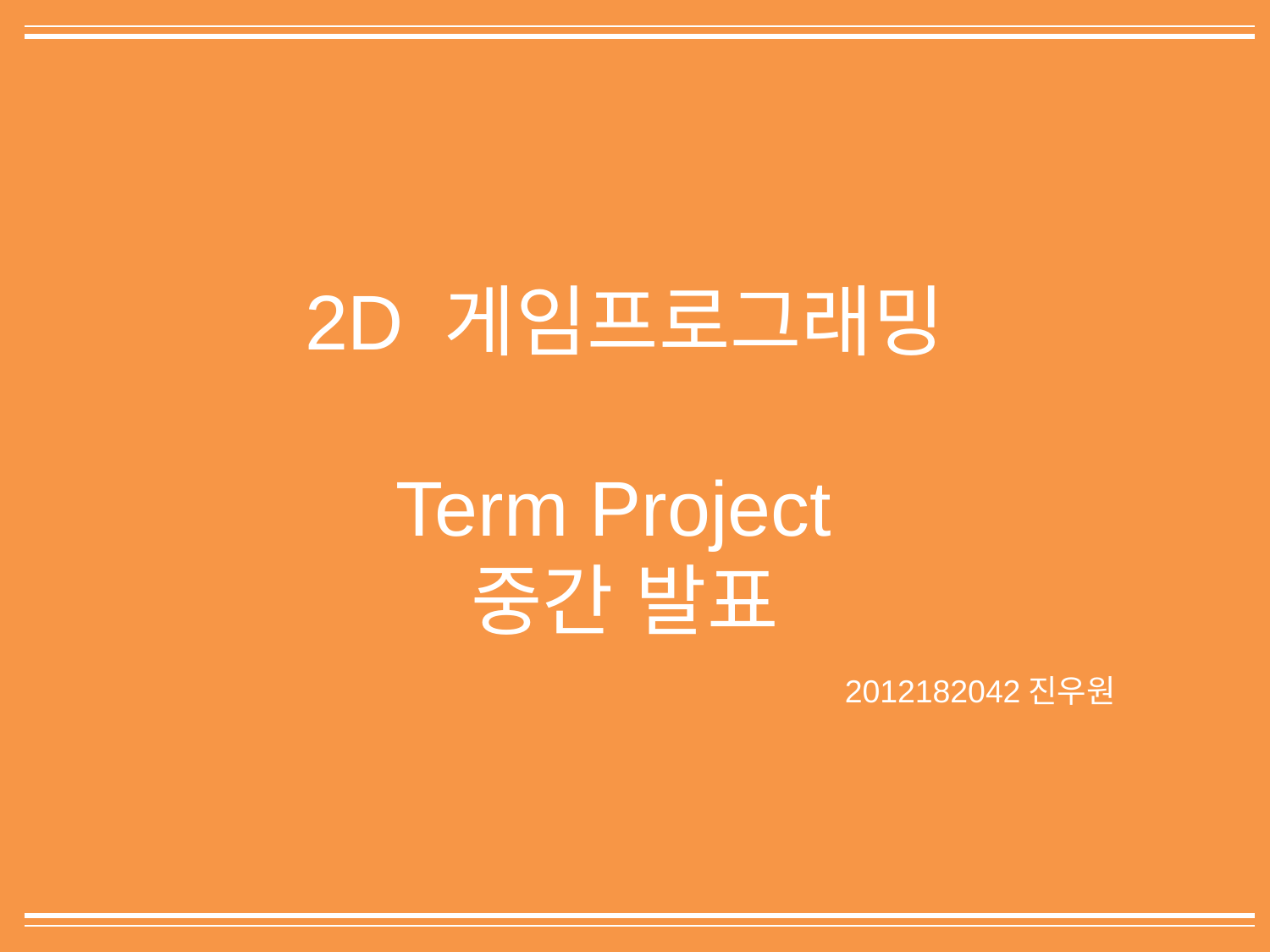

2D 게임프로그래밍

Term Project
중간 발표
2012182042진우원